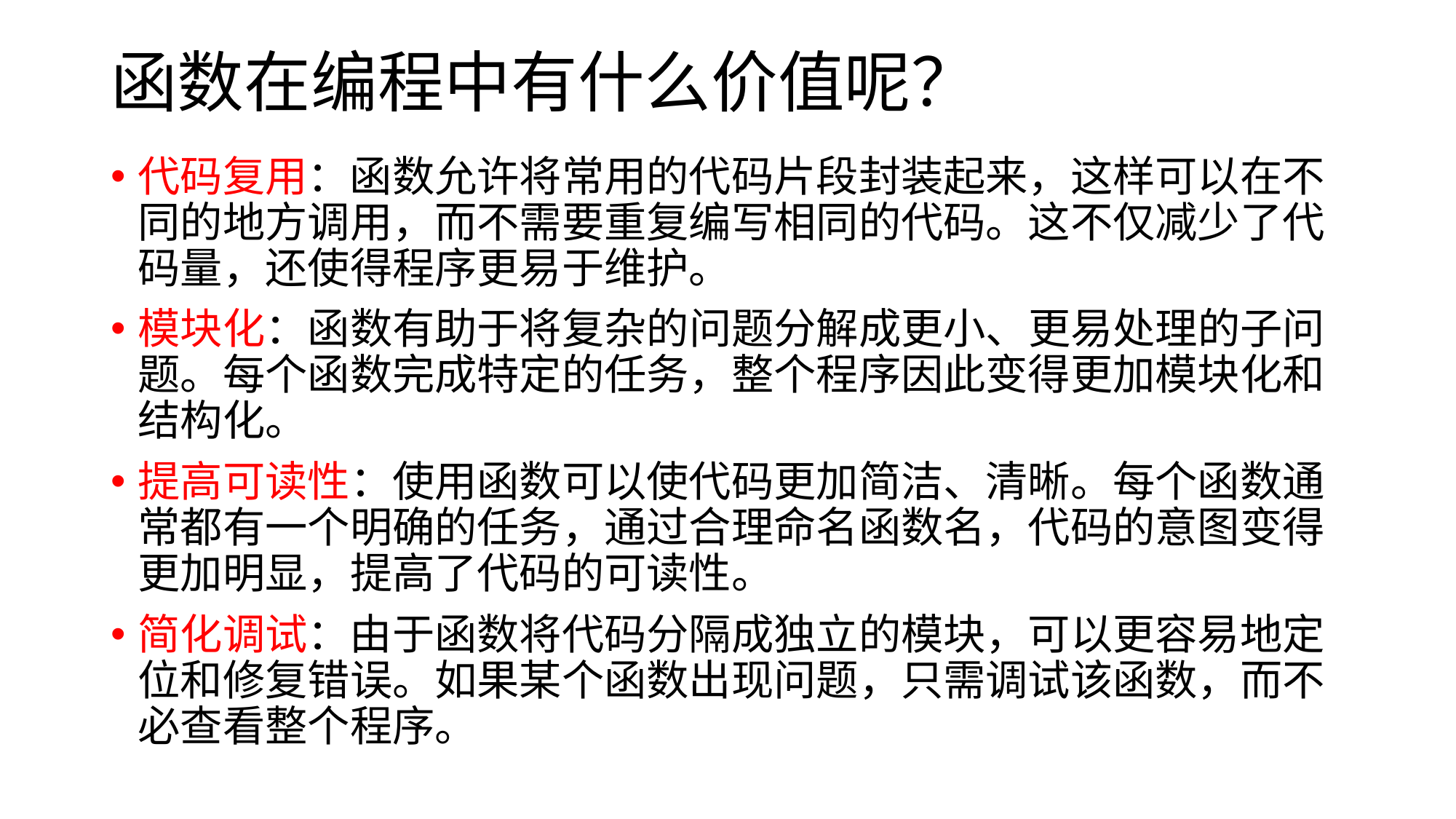

# 函数在编程中有什么价值呢？
代码复用：函数允许将常用的代码片段封装起来，这样可以在不同的地方调用，而不需要重复编写相同的代码。这不仅减少了代码量，还使得程序更易于维护。
模块化：函数有助于将复杂的问题分解成更小、更易处理的子问题。每个函数完成特定的任务，整个程序因此变得更加模块化和结构化。
提高可读性：使用函数可以使代码更加简洁、清晰。每个函数通常都有一个明确的任务，通过合理命名函数名，代码的意图变得更加明显，提高了代码的可读性。
简化调试：由于函数将代码分隔成独立的模块，可以更容易地定位和修复错误。如果某个函数出现问题，只需调试该函数，而不必查看整个程序。